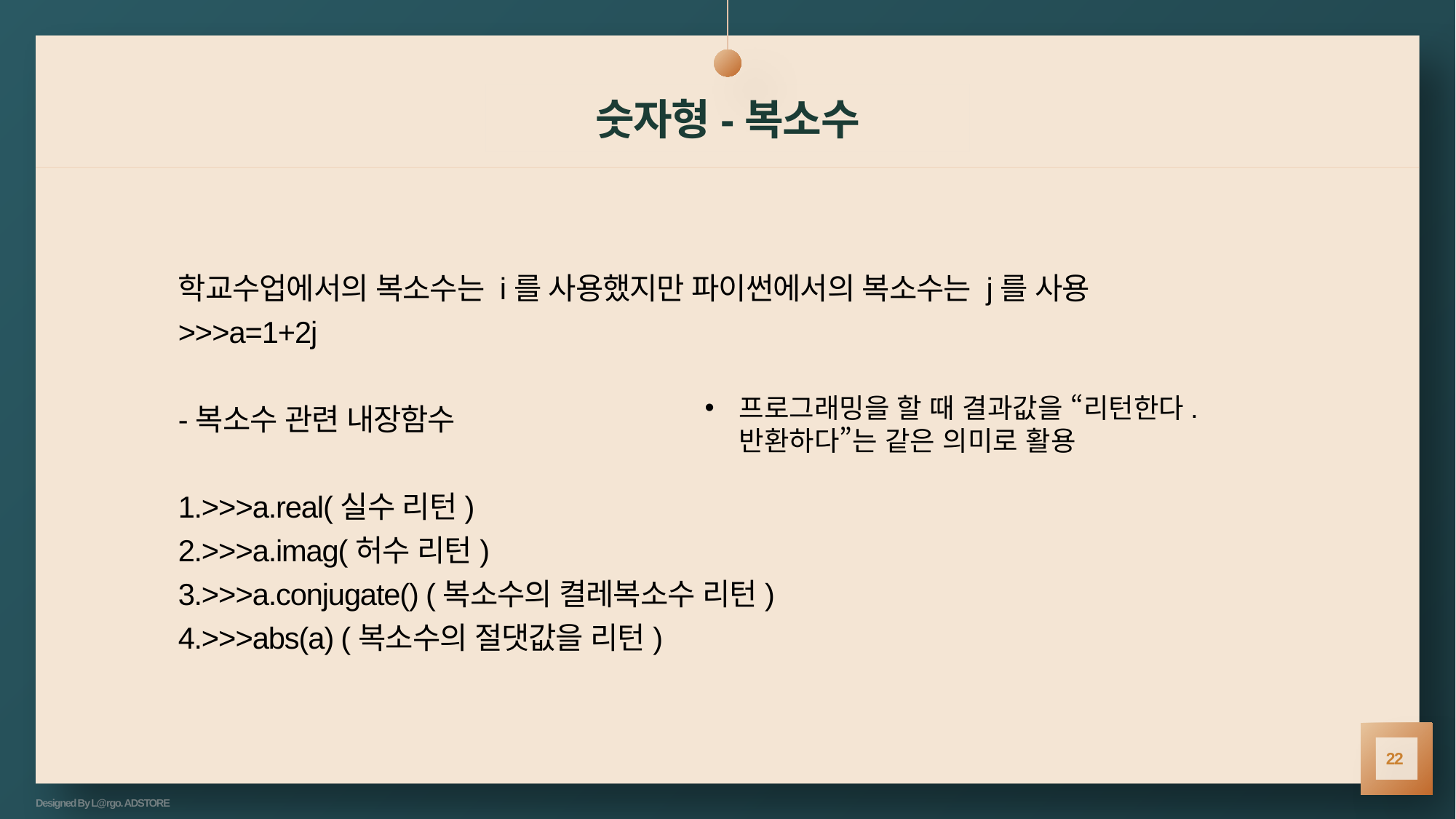

# 숫자형-복소수

학교수업에서의 복소수는 i를 사용했지만 파이썬에서의 복소수는 j를 사용
>>>a=1+2j

-복소수 관련 내장함수

1.>>>a.real(실수 리턴)
2.>>>a.imag(허수 리턴)
3.>>>a.conjugate() (복소수의 켤레복소수 리턴)
4.>>>abs(a) (복소수의 절댓값을 리턴)

프로그래밍을 할 때 결과값을 “리턴한다. 반환하다”는 같은 의미로 활용

22
Designed By L@rgo. ADSTORE